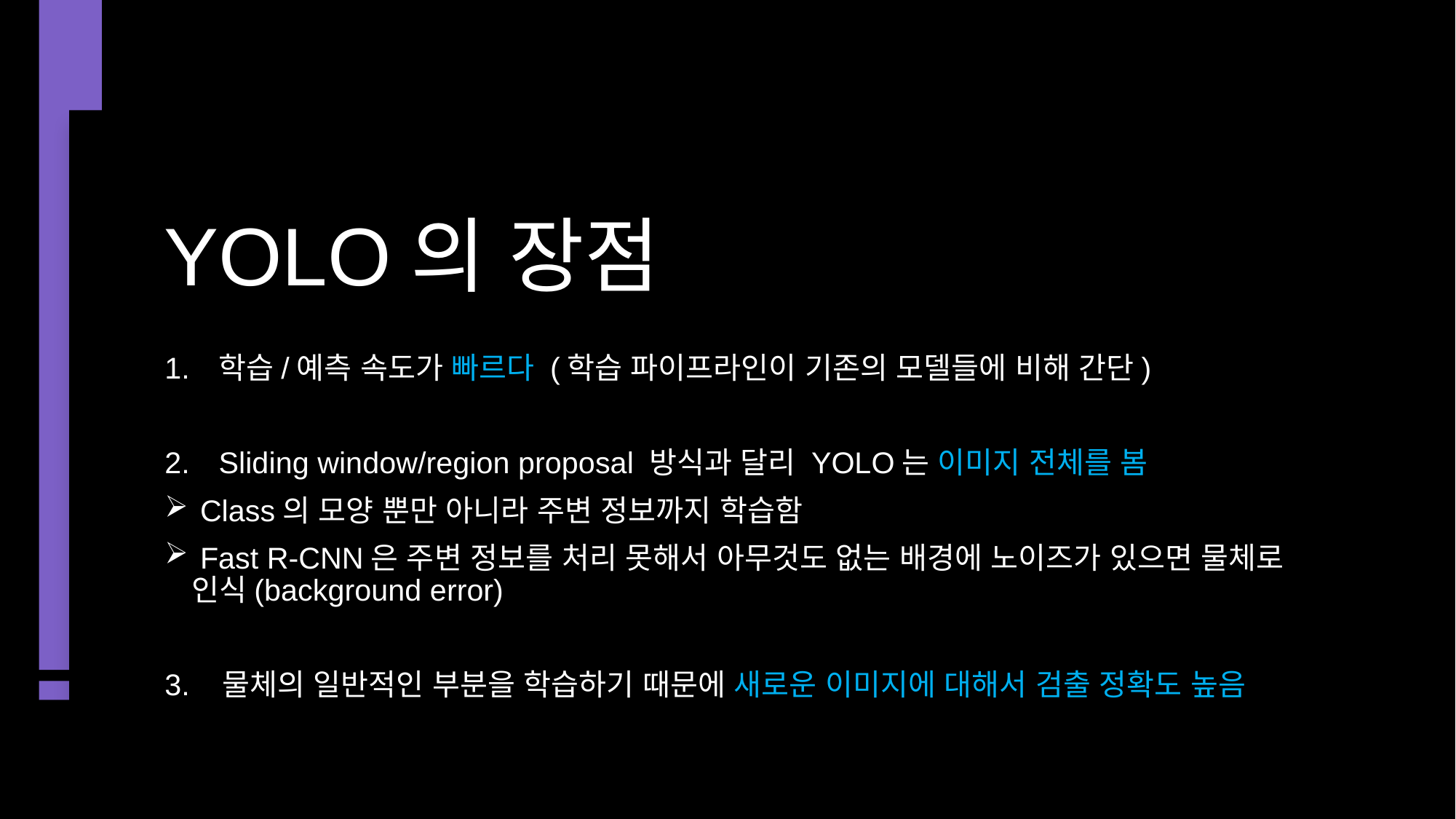

# YOLO의 장점

학습/예측 속도가 빠르다 (학습 파이프라인이 기존의 모델들에 비해 간단)

Sliding window/region proposal 방식과 달리 YOLO는 이미지 전체를 봄
 Class의 모양 뿐만 아니라 주변 정보까지 학습함
 Fast R-CNN은 주변 정보를 처리 못해서 아무것도 없는 배경에 노이즈가 있으면 물체로 인식(background error)

3.   물체의 일반적인 부분을 학습하기 때문에 새로운 이미지에 대해서 검출 정확도 높음